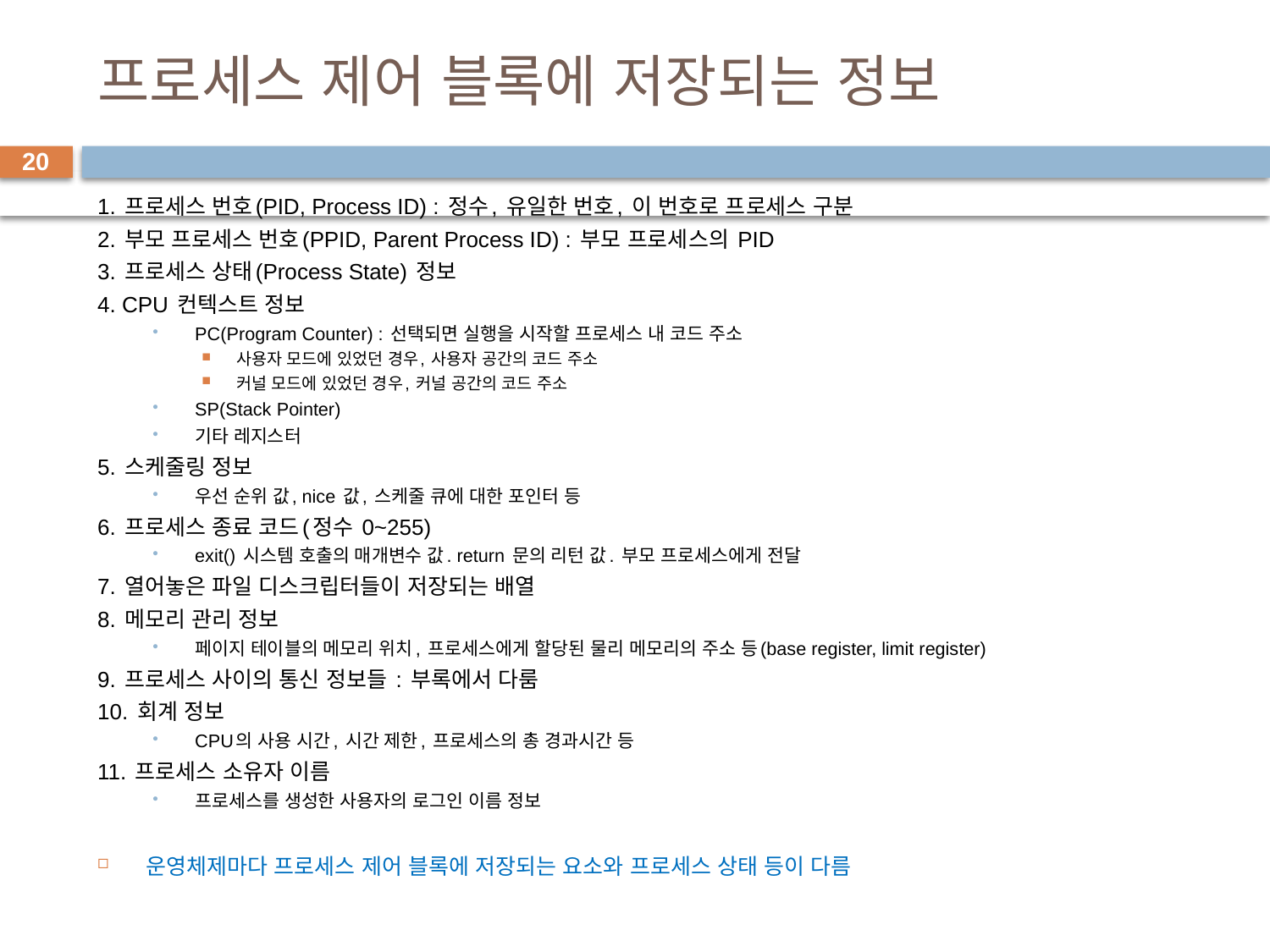

# 프로세스 제어 블록에 저장되는 정보
20
1. 프로세스 번호(PID, Process ID) : 정수, 유일한 번호, 이 번호로 프로세스 구분
2. 부모 프로세스 번호(PPID, Parent Process ID) : 부모 프로세스의 PID
3. 프로세스 상태(Process State) 정보
4. CPU 컨텍스트 정보
PC(Program Counter) : 선택되면 실행을 시작할 프로세스 내 코드 주소
사용자 모드에 있었던 경우, 사용자 공간의 코드 주소
커널 모드에 있었던 경우, 커널 공간의 코드 주소
SP(Stack Pointer)
기타 레지스터
5. 스케줄링 정보
우선 순위 값, nice 값, 스케줄 큐에 대한 포인터 등
6. 프로세스 종료 코드(정수 0~255)
exit() 시스템 호출의 매개변수 값. return 문의 리턴 값. 부모 프로세스에게 전달
7. 열어놓은 파일 디스크립터들이 저장되는 배열
8. 메모리 관리 정보
페이지 테이블의 메모리 위치, 프로세스에게 할당된 물리 메모리의 주소 등(base register, limit register)
9. 프로세스 사이의 통신 정보들 : 부록에서 다룸
10. 회계 정보
CPU의 사용 시간, 시간 제한, 프로세스의 총 경과시간 등
11. 프로세스 소유자 이름
프로세스를 생성한 사용자의 로그인 이름 정보

운영체제마다 프로세스 제어 블록에 저장되는 요소와 프로세스 상태 등이 다름